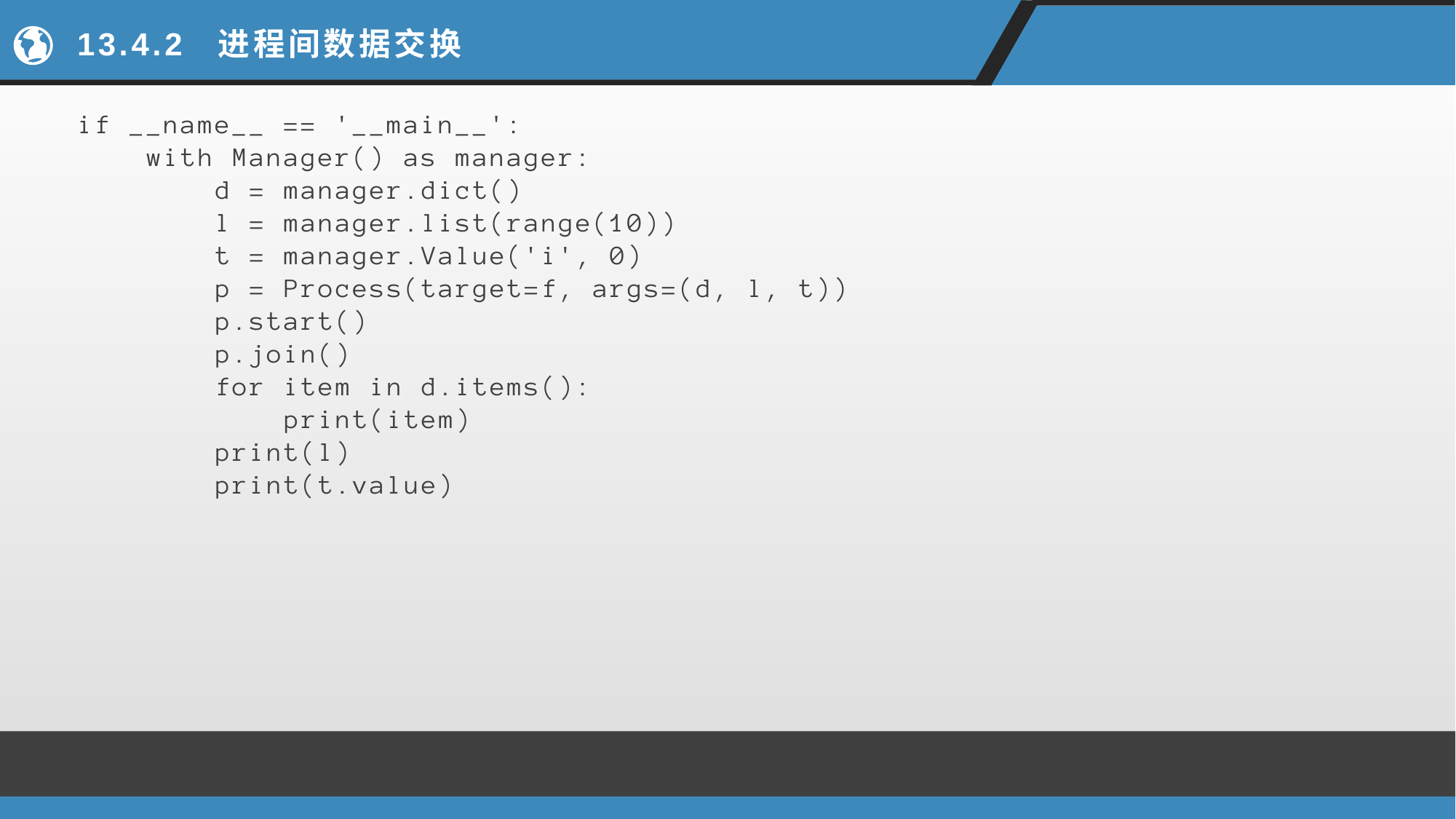

# 13.4.2  进程间数据交换

if __name__ == '__main__':
    with Manager() as manager:
        d = manager.dict()
        l = manager.list(range(10))
        t = manager.Value('i', 0)
        p = Process(target=f, args=(d, l, t))
        p.start()
        p.join()
        for item in d.items():
            print(item)
        print(l)
        print(t.value)